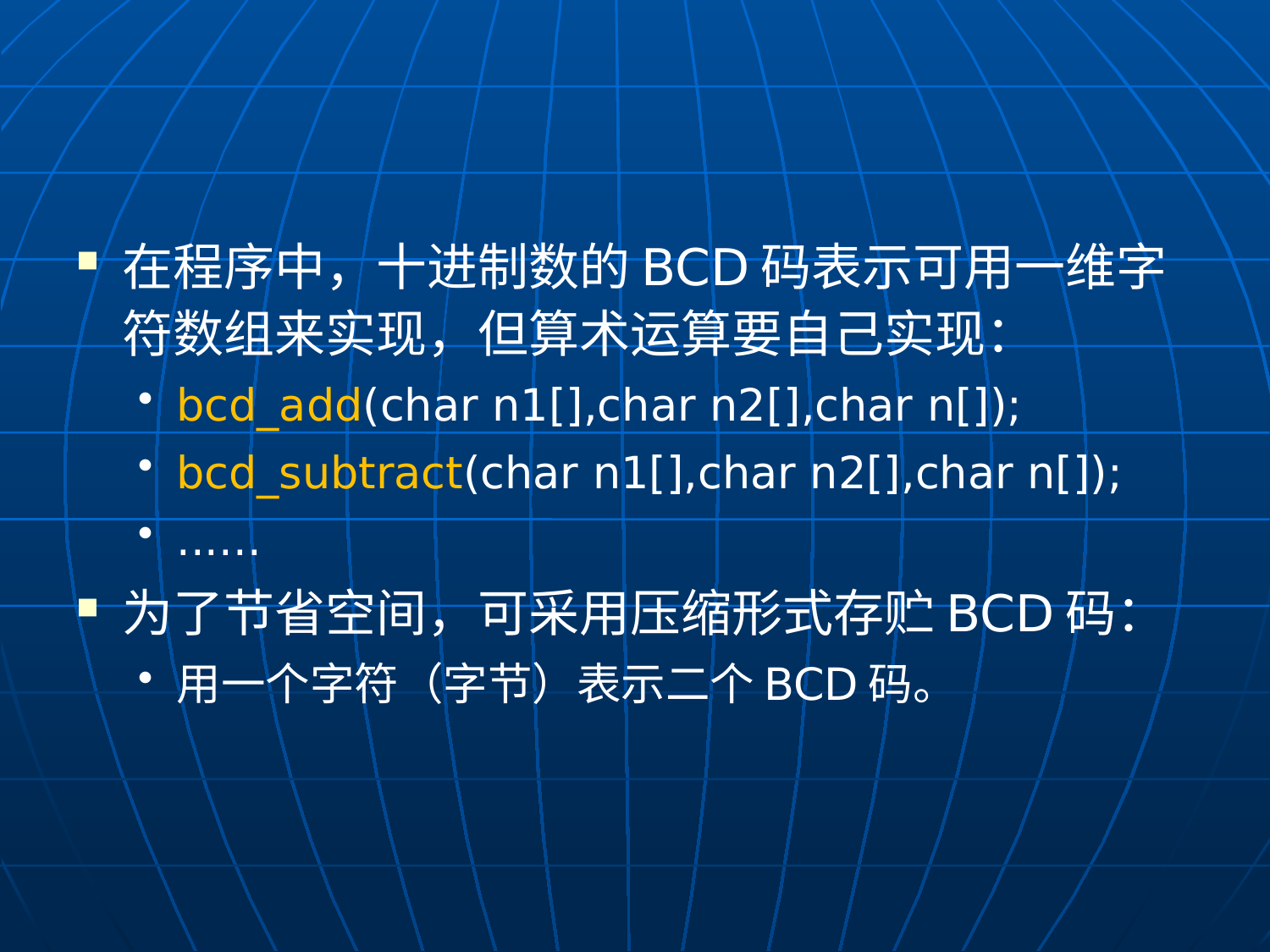

#
在程序中，十进制数的BCD码表示可用一维字符数组来实现，但算术运算要自己实现：
bcd_add(char n1[],char n2[],char n[]);
bcd_subtract(char n1[],char n2[],char n[]);
......
为了节省空间，可采用压缩形式存贮BCD码：
用一个字符（字节）表示二个BCD码。